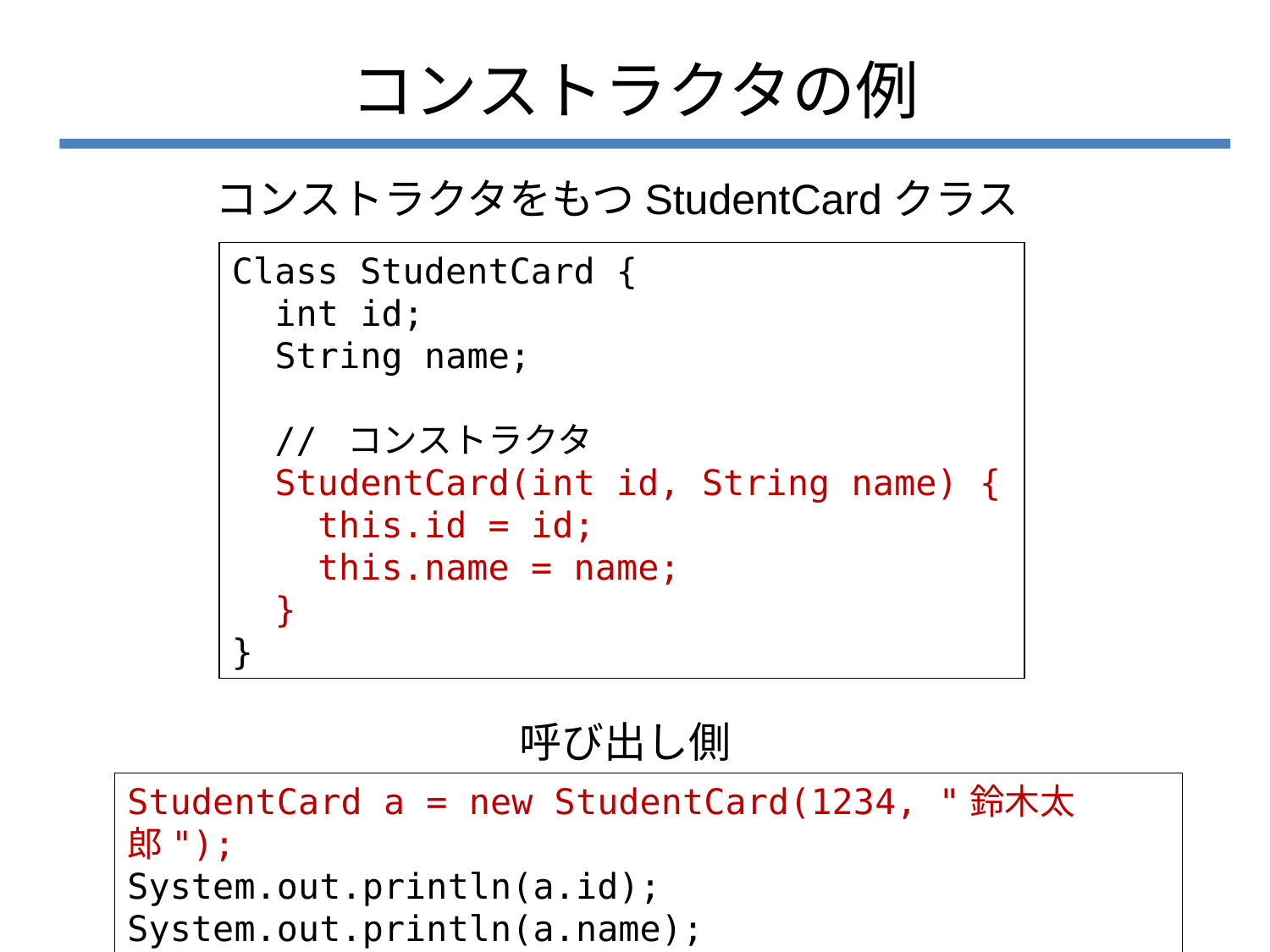

# コンストラクタの例
コンストラクタをもつStudentCardクラス
Class StudentCard {
  int id;
  String name;

  // コンストラクタ
  StudentCard(int id, String name) {
    this.id = id;
    this.name = name;
  }
}
呼び出し側
StudentCard a = new StudentCard(1234, "鈴木太郎");
System.out.println(a.id);
System.out.println(a.name);